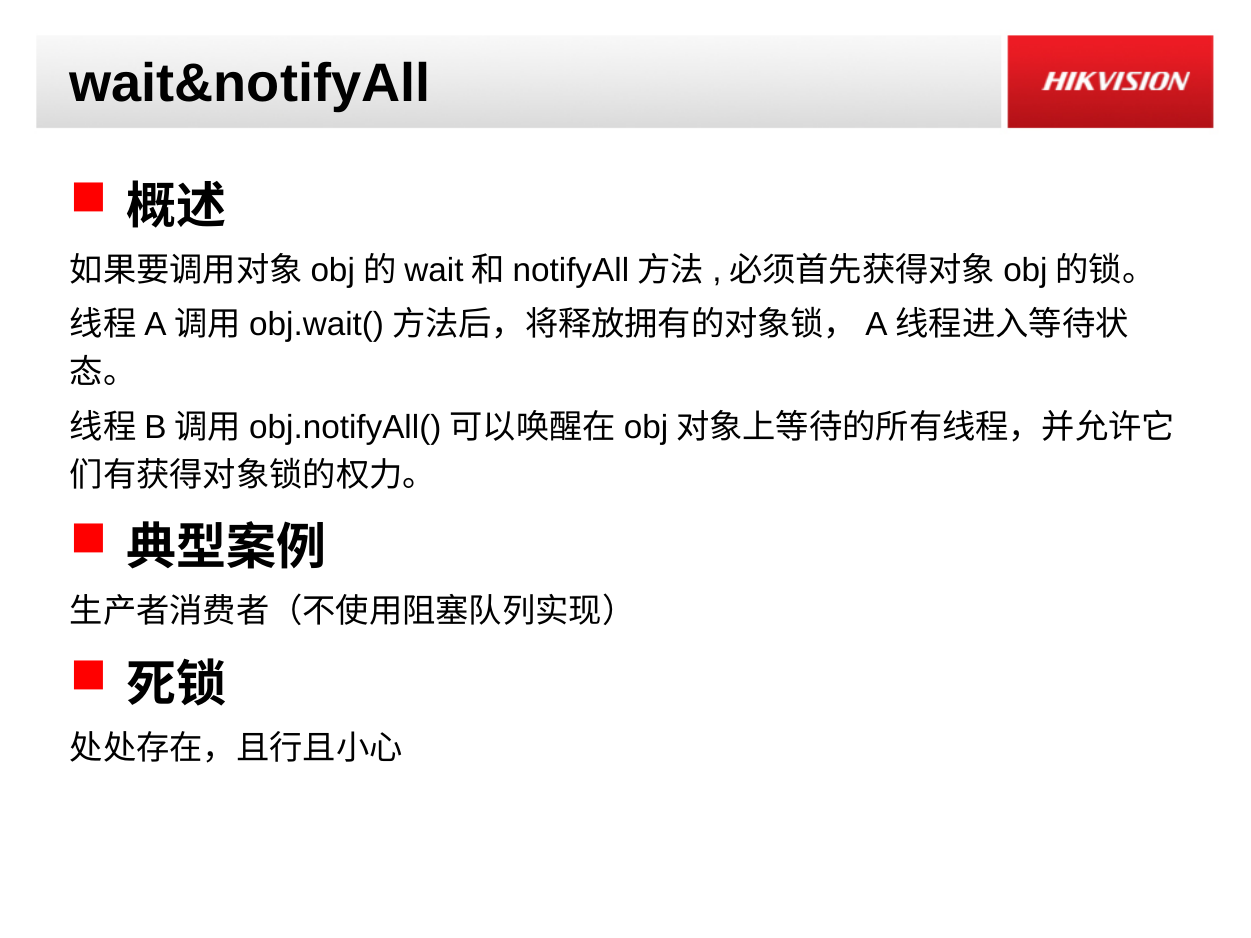

# wait&notifyAll
概述
如果要调用对象obj的wait和notifyAll方法,必须首先获得对象obj的锁。
线程A调用obj.wait()方法后，将释放拥有的对象锁，A线程进入等待状态。
线程B调用obj.notifyAll()可以唤醒在obj对象上等待的所有线程，并允许它们有获得对象锁的权力。
典型案例
生产者消费者（不使用阻塞队列实现）
死锁
处处存在，且行且小心